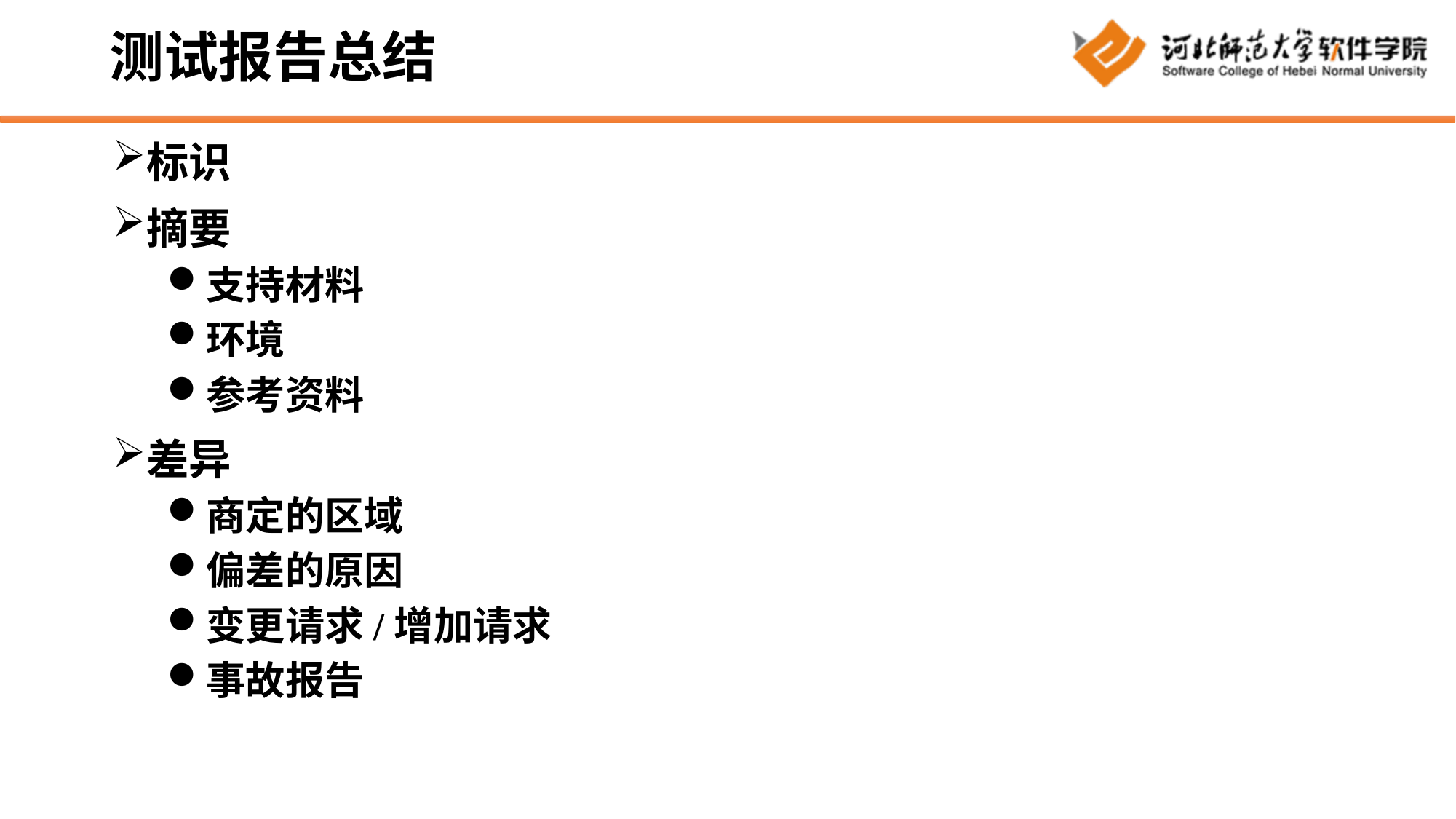

# 测试报告总结
标识
摘要
支持材料
环境
参考资料
差异
商定的区域
偏差的原因
变更请求/增加请求
事故报告